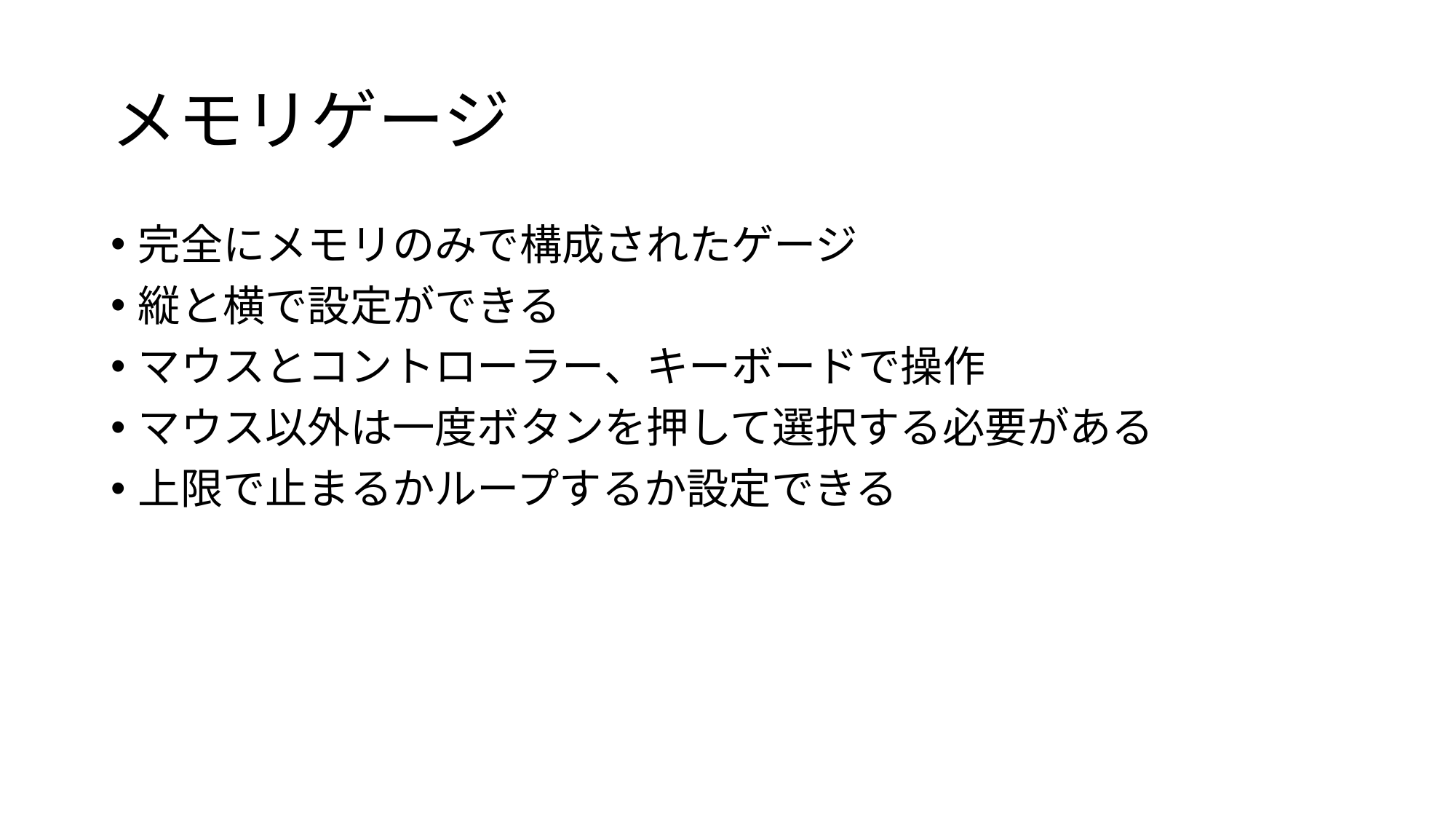

# メモリゲージ
完全にメモリのみで構成されたゲージ
縦と横で設定ができる
マウスとコントローラー、キーボードで操作
マウス以外は一度ボタンを押して選択する必要がある
上限で止まるかループするか設定できる